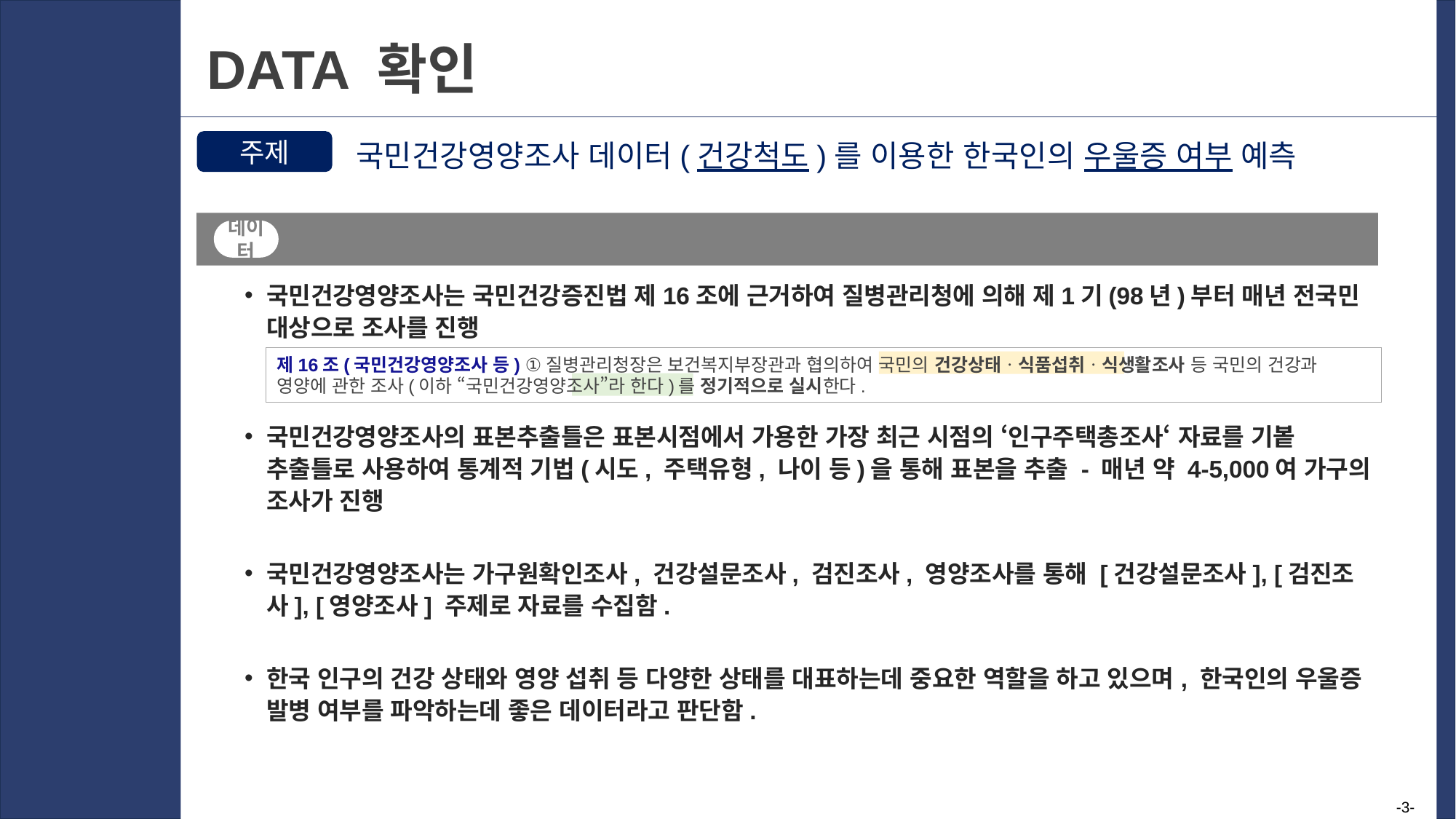

02
DATA 확인
주제
국민건강영양조사 데이터(건강척도)를 이용한 한국인의 우울증 여부 예측
질병관리청 국민건강영양조사의 국민건강 관련 데이터 이용
데이터
국민건강영양조사는 국민건강증진법 제16조에 근거하여 질병관리청에 의해 제1기(98년)부터 매년 전국민 대상으로 조사를 진행

국민건강영양조사의 표본추출틀은 표본시점에서 가용한 가장 최근 시점의 ‘인구주택총조사‘ 자료를 기봍 추출틀로 사용하여 통계적 기법(시도, 주택유형, 나이 등)을 통해 표본을 추출 - 매년 약 4-5,000여 가구의 조사가 진행

국민건강영양조사는 가구원확인조사, 건강설문조사, 검진조사, 영양조사를 통해 [건강설문조사], [검진조사], [영양조사] 주제로 자료를 수집함.

한국 인구의 건강 상태와 영양 섭취 등 다양한 상태를 대표하는데 중요한 역할을 하고 있으며, 한국인의 우울증 발병 여부를 파악하는데 좋은 데이터라고 판단함.
제16조(국민건강영양조사 등) ①질병관리청장은 보건복지부장관과 협의하여 국민의 건강상태ㆍ식품섭취ㆍ식생활조사 등 국민의 건강과 영양에 관한 조사(이하 “국민건강영양조사”라 한다)를 정기적으로 실시한다.